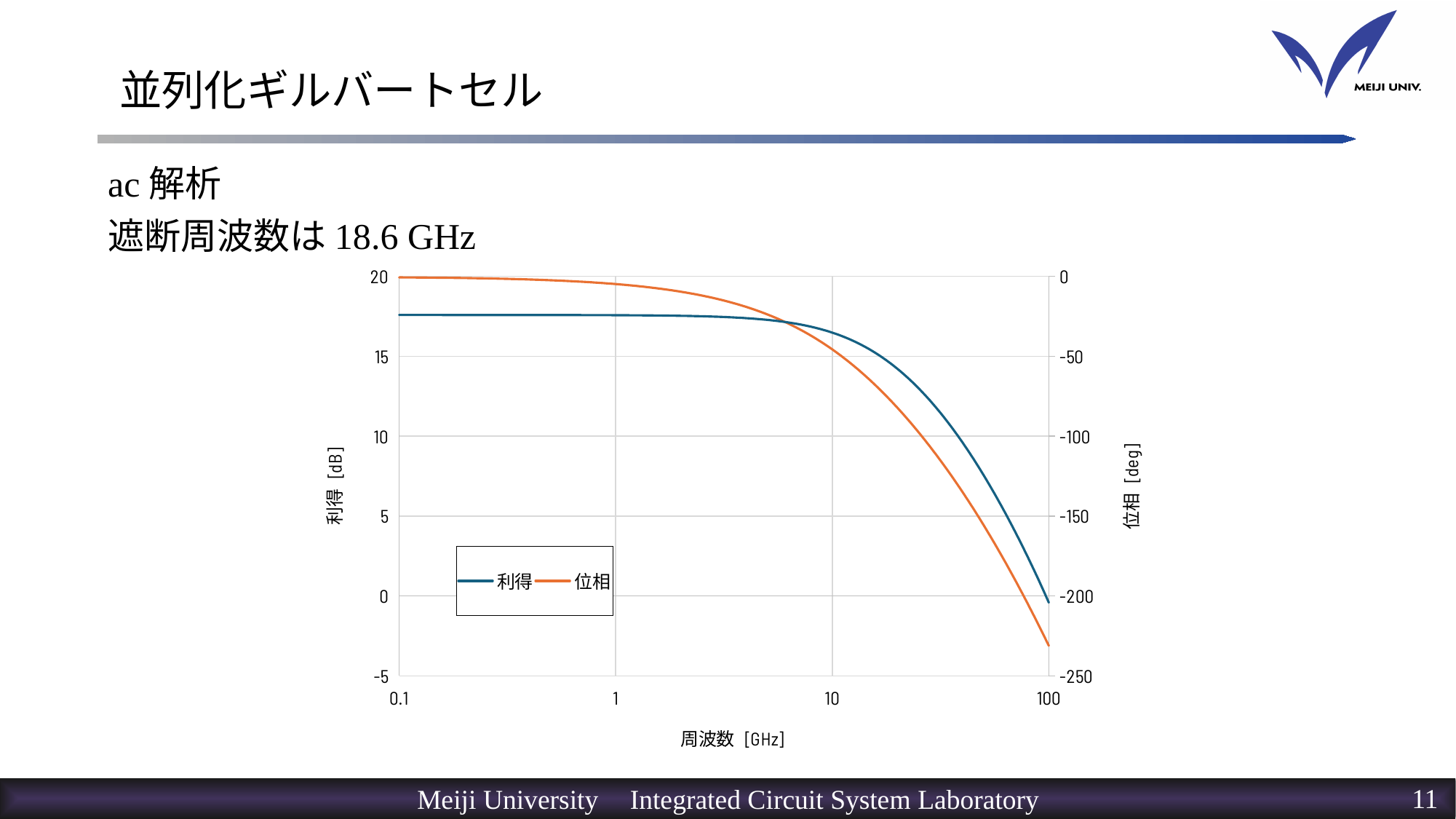

# 並列化ギルバートセル
ac解析
遮断周波数は18.6 GHz

### Chart

| Category |  |  |
|---|---|---|